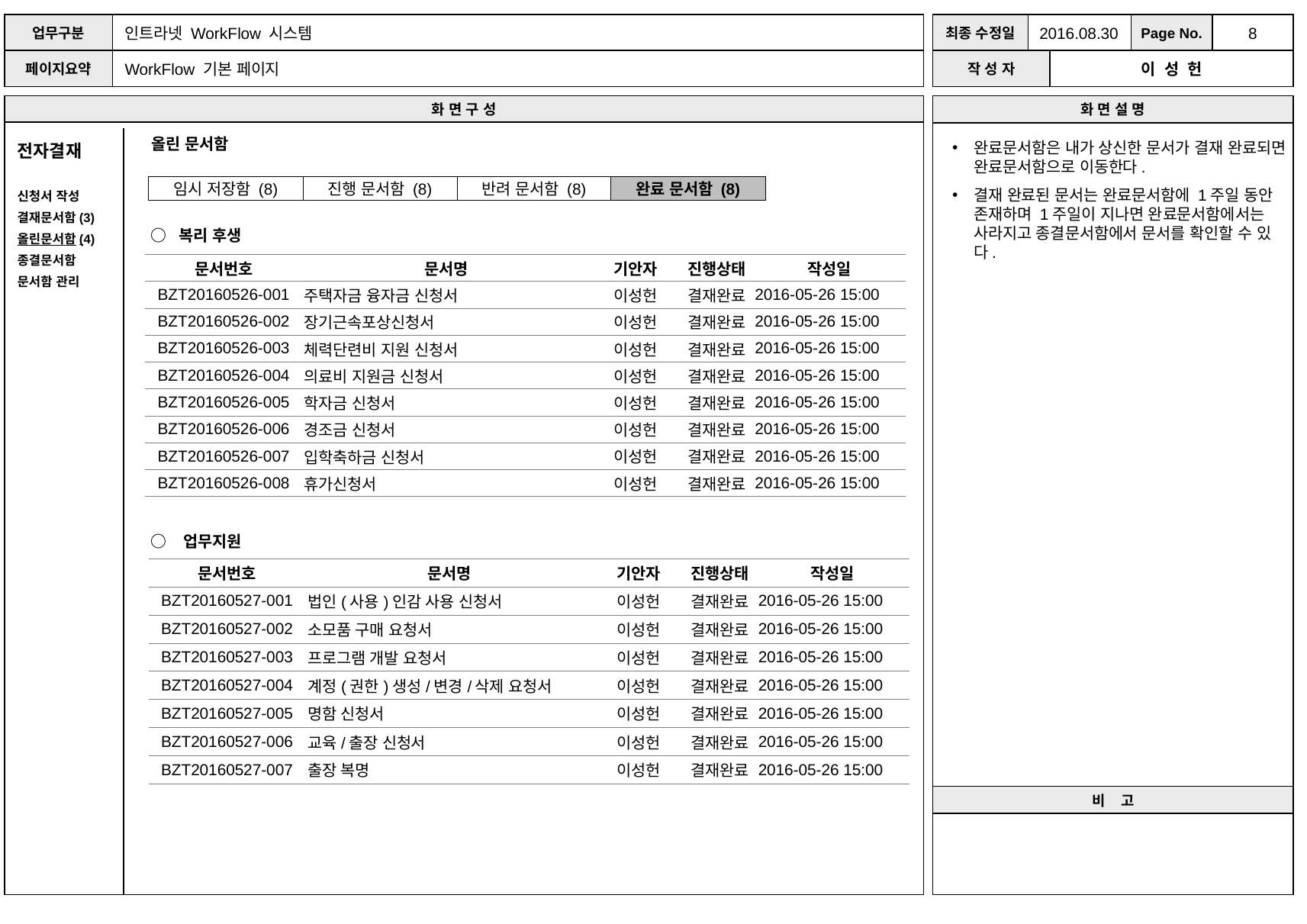

2016.08.30
WorkFlow 기본 페이지
전자결재

신청서 작성
결재문서함(3)
올린문서함(4)
종결문서함
문서함 관리
올린 문서함
완료문서함은 내가 상신한 문서가 결재 완료되면 완료문서함으로 이동한다.
결재 완료된 문서는 완료문서함에 1주일 동안 존재하며 1주일이 지나면 완료문서함에서는 사라지고 종결문서함에서 문서를 확인할 수 있다.
임시 저장함 (8)
진행 문서함 (8)
반려 문서함 (8)
완료 문서함 (8)
○  복리 후생
| 문서번호 | 문서명 | 기안자 | 진행상태 | 작성일 |
| --- | --- | --- | --- | --- |
| BZT20160526-001 | 주택자금 융자금 신청서 | 이성헌 | 결재완료 | 2016-05-26 15:00 |
| BZT20160526-002 | 장기근속포상신청서 | 이성헌 | 결재완료 | 2016-05-26 15:00 |
| BZT20160526-003 | 체력단련비 지원 신청서 | 이성헌 | 결재완료 | 2016-05-26 15:00 |
| BZT20160526-004 | 의료비 지원금 신청서 | 이성헌 | 결재완료 | 2016-05-26 15:00 |
| BZT20160526-005 | 학자금 신청서 | 이성헌 | 결재완료 | 2016-05-26 15:00 |
| BZT20160526-006 | 경조금 신청서 | 이성헌 | 결재완료 | 2016-05-26 15:00 |
| BZT20160526-007 | 입학축하금 신청서 | 이성헌 | 결재완료 | 2016-05-26 15:00 |
| BZT20160526-008 | 휴가신청서 | 이성헌 | 결재완료 | 2016-05-26 15:00 |
○   업무지원
| 문서번호 | 문서명 | 기안자 | 진행상태 | 작성일 |
| --- | --- | --- | --- | --- |
| BZT20160527-001 | 법인(사용)인감 사용 신청서 | 이성헌 | 결재완료 | 2016-05-26 15:00 |
| BZT20160527-002 | 소모품 구매 요청서 | 이성헌 | 결재완료 | 2016-05-26 15:00 |
| BZT20160527-003 | 프로그램 개발 요청서 | 이성헌 | 결재완료 | 2016-05-26 15:00 |
| BZT20160527-004 | 계정(권한)생성/변경/삭제 요청서 | 이성헌 | 결재완료 | 2016-05-26 15:00 |
| BZT20160527-005 | 명함 신청서 | 이성헌 | 결재완료 | 2016-05-26 15:00 |
| BZT20160527-006 | 교육/출장 신청서 | 이성헌 | 결재완료 | 2016-05-26 15:00 |
| BZT20160527-007 | 출장 복명 | 이성헌 | 결재완료 | 2016-05-26 15:00 |